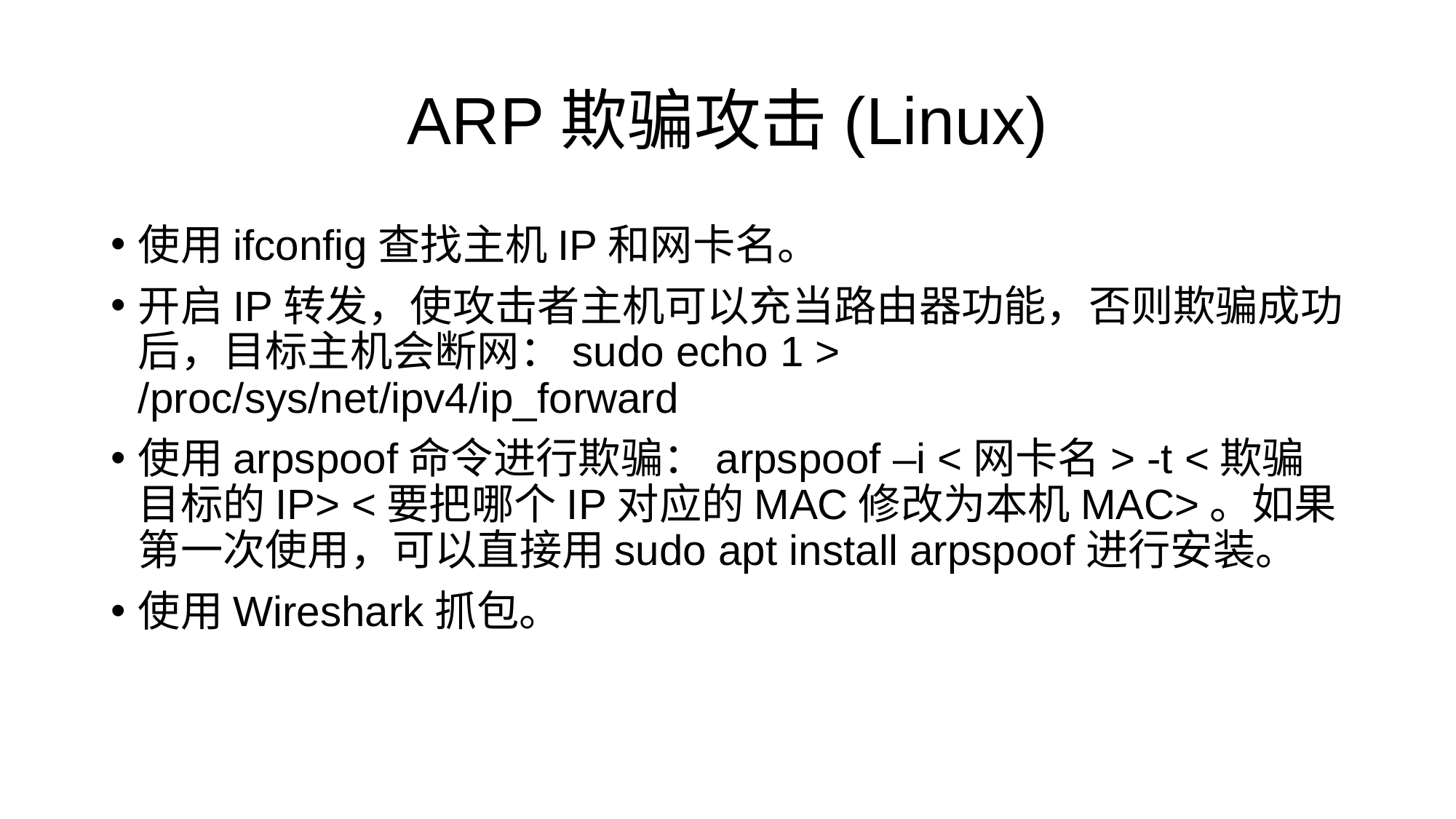

# ARP欺骗攻击(Linux)
使用ifconfig查找主机IP和网卡名。
开启IP转发，使攻击者主机可以充当路由器功能，否则欺骗成功后，目标主机会断网：sudo echo 1 > /proc/sys/net/ipv4/ip_forward
使用arpspoof命令进行欺骗：arpspoof –i <网卡名> -t <欺骗目标的IP> <要把哪个IP对应的MAC修改为本机MAC>。如果第一次使用，可以直接用sudo apt install arpspoof进行安装。
使用Wireshark抓包。